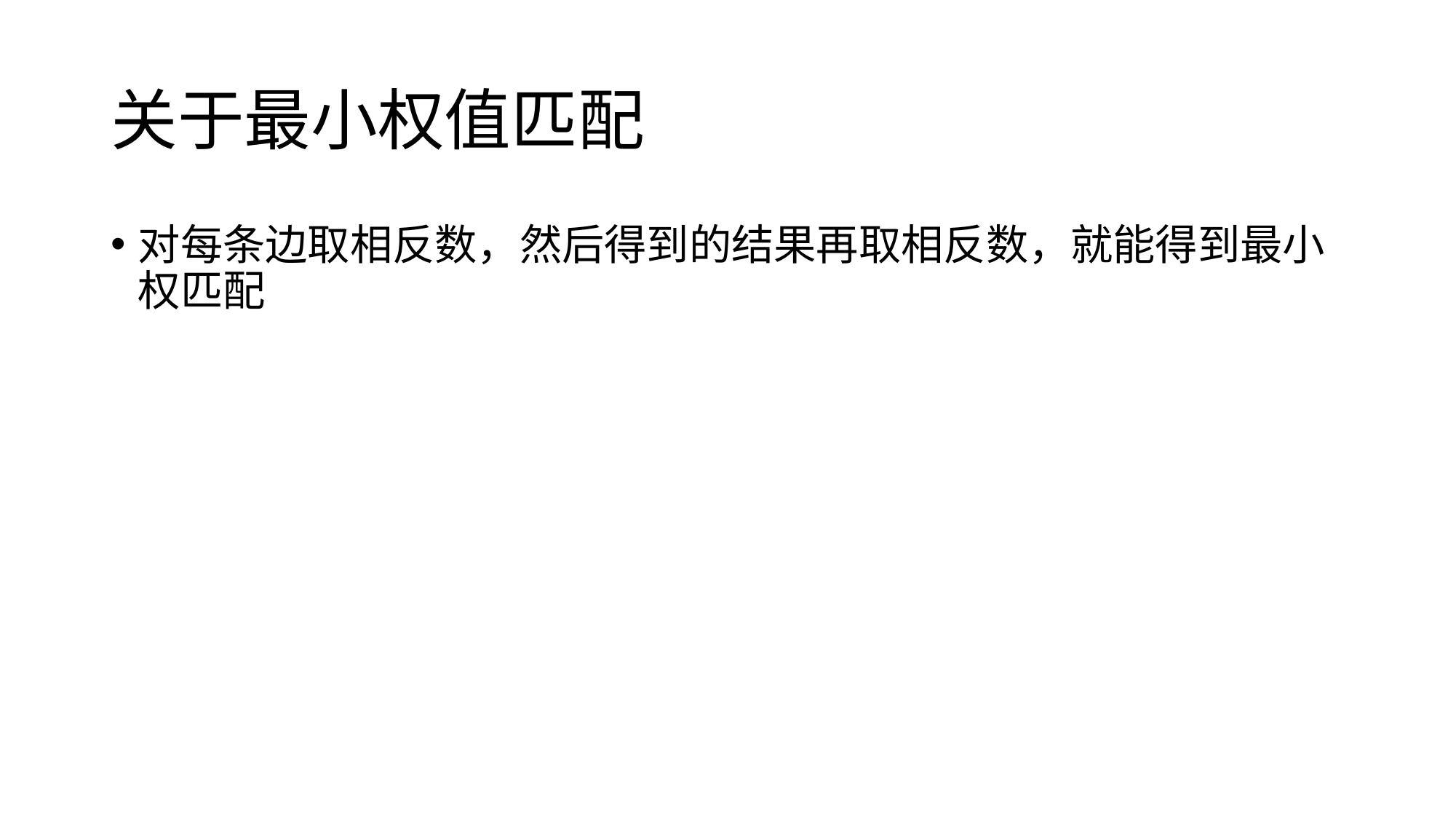

# 关于最小权值匹配
对每条边取相反数，然后得到的结果再取相反数，就能得到最小权匹配